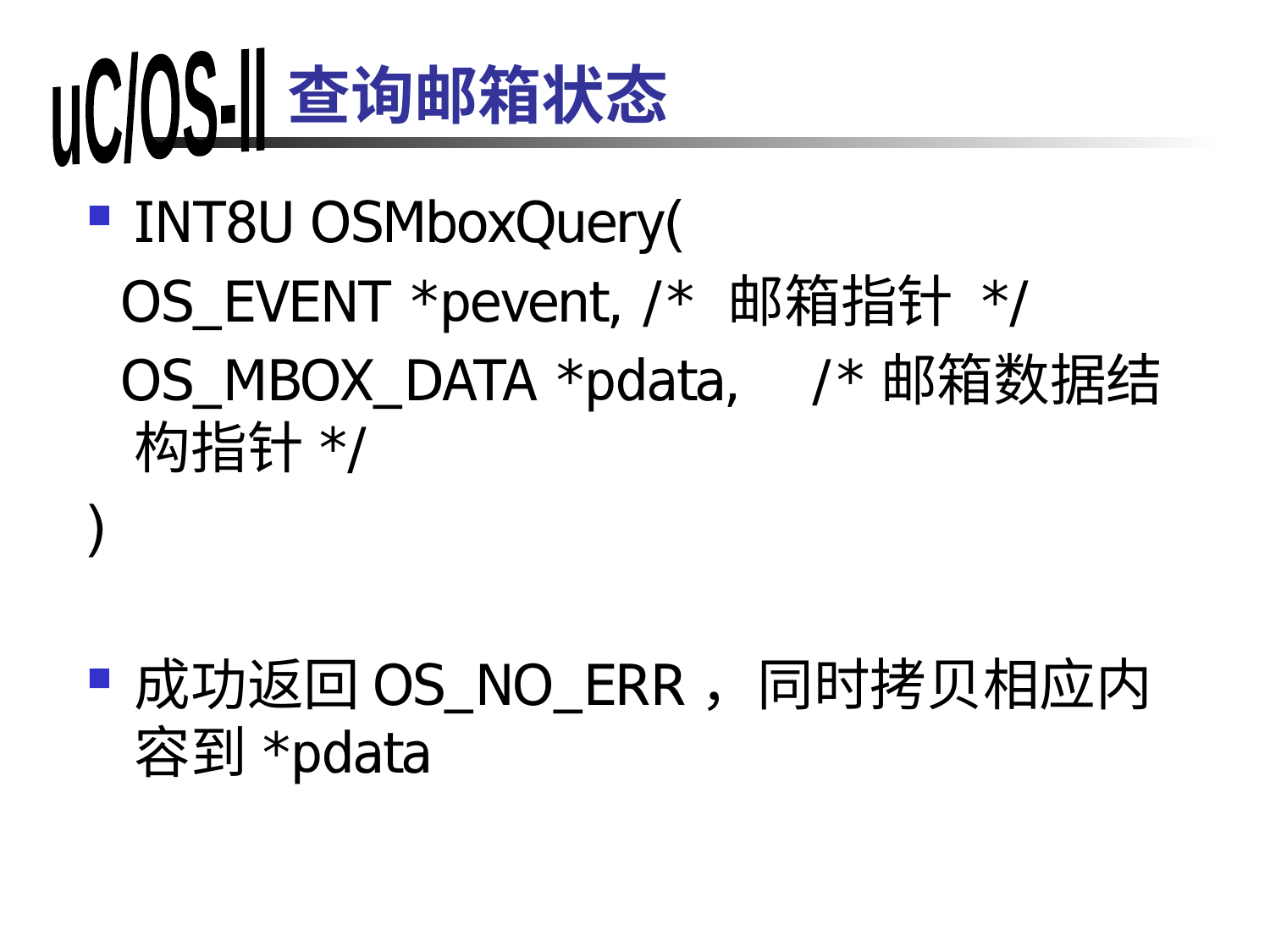

# 查询邮箱状态
INT8U OSMboxQuery(
  OS_EVENT *pevent, /* 邮箱指针 */
  OS_MBOX_DATA *pdata,    /*邮箱数据结构指针*/
)

成功返回OS_NO_ERR，同时拷贝相应内容到*pdata